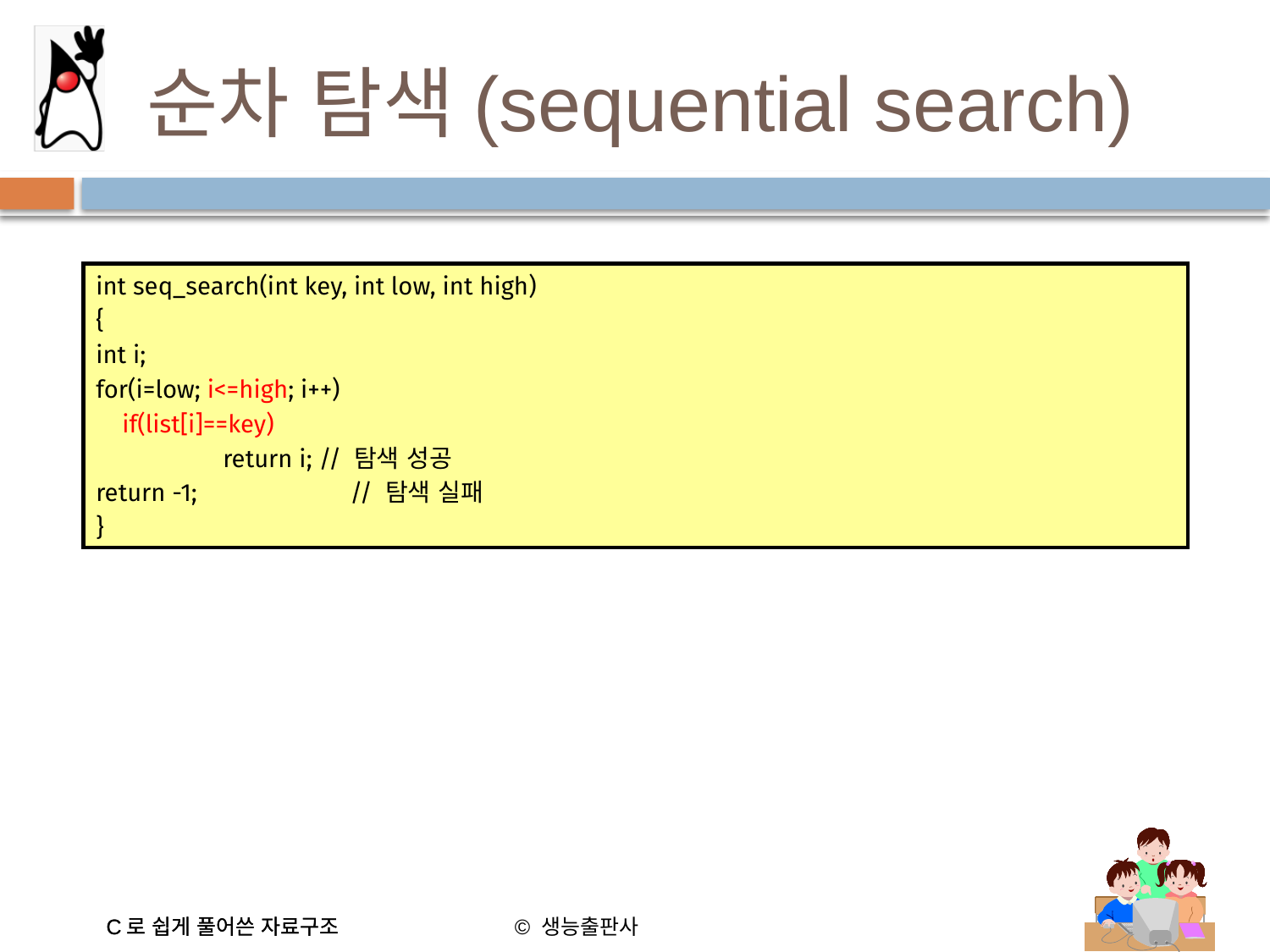

# 순차 탐색(sequential search)
int seq_search(int key, int low, int high)
{
int i;
for(i=low; i<=high; i++)
    if(list[i]==key)
   	return i; // 탐색 성공
return -1;    	// 탐색 실패
}